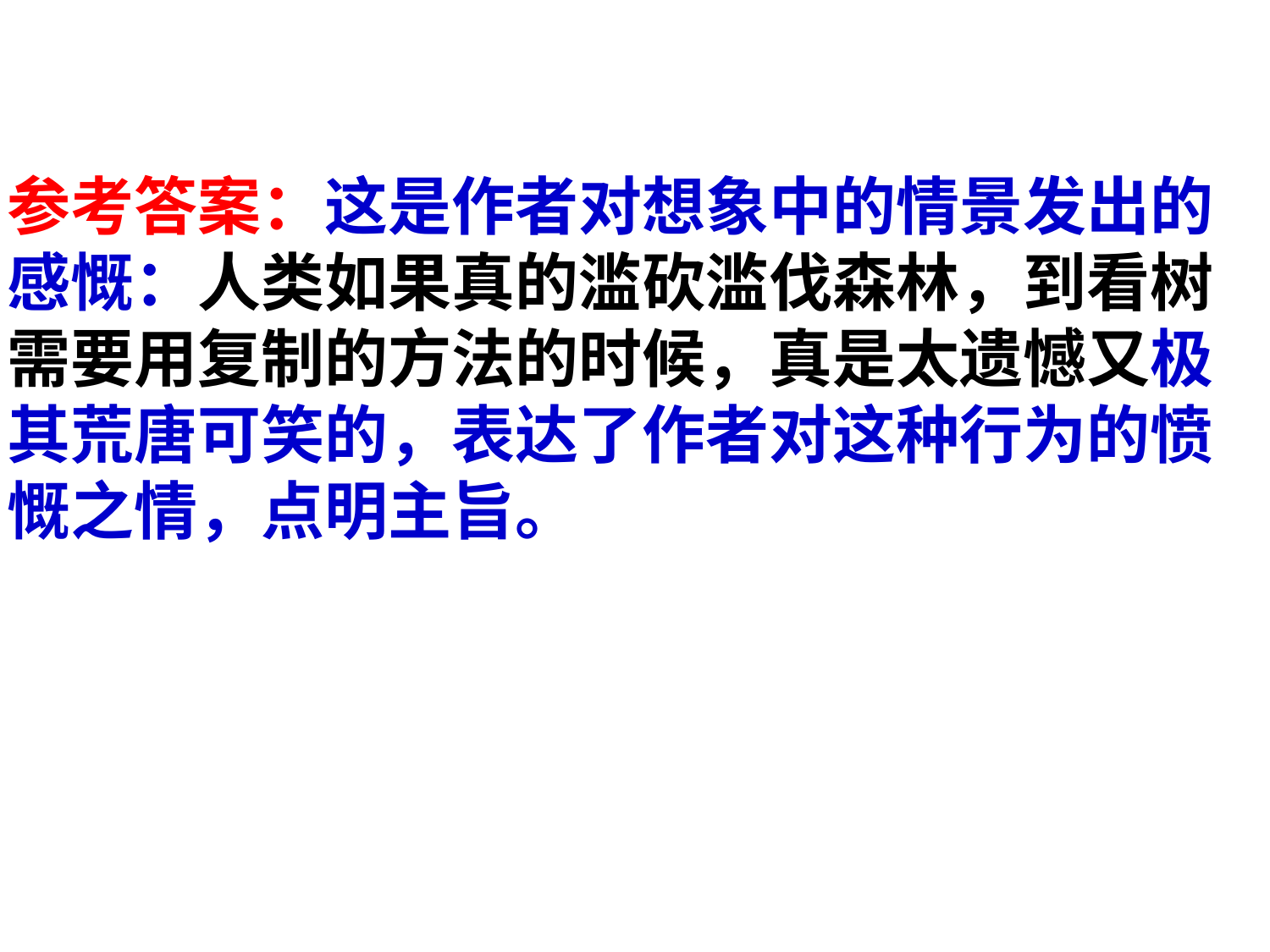

参考答案：这是作者对想象中的情景发出的感慨：人类如果真的滥砍滥伐森林，到看树需要用复制的方法的时候，真是太遗憾又极其荒唐可笑的，表达了作者对这种行为的愤慨之情，点明主旨。